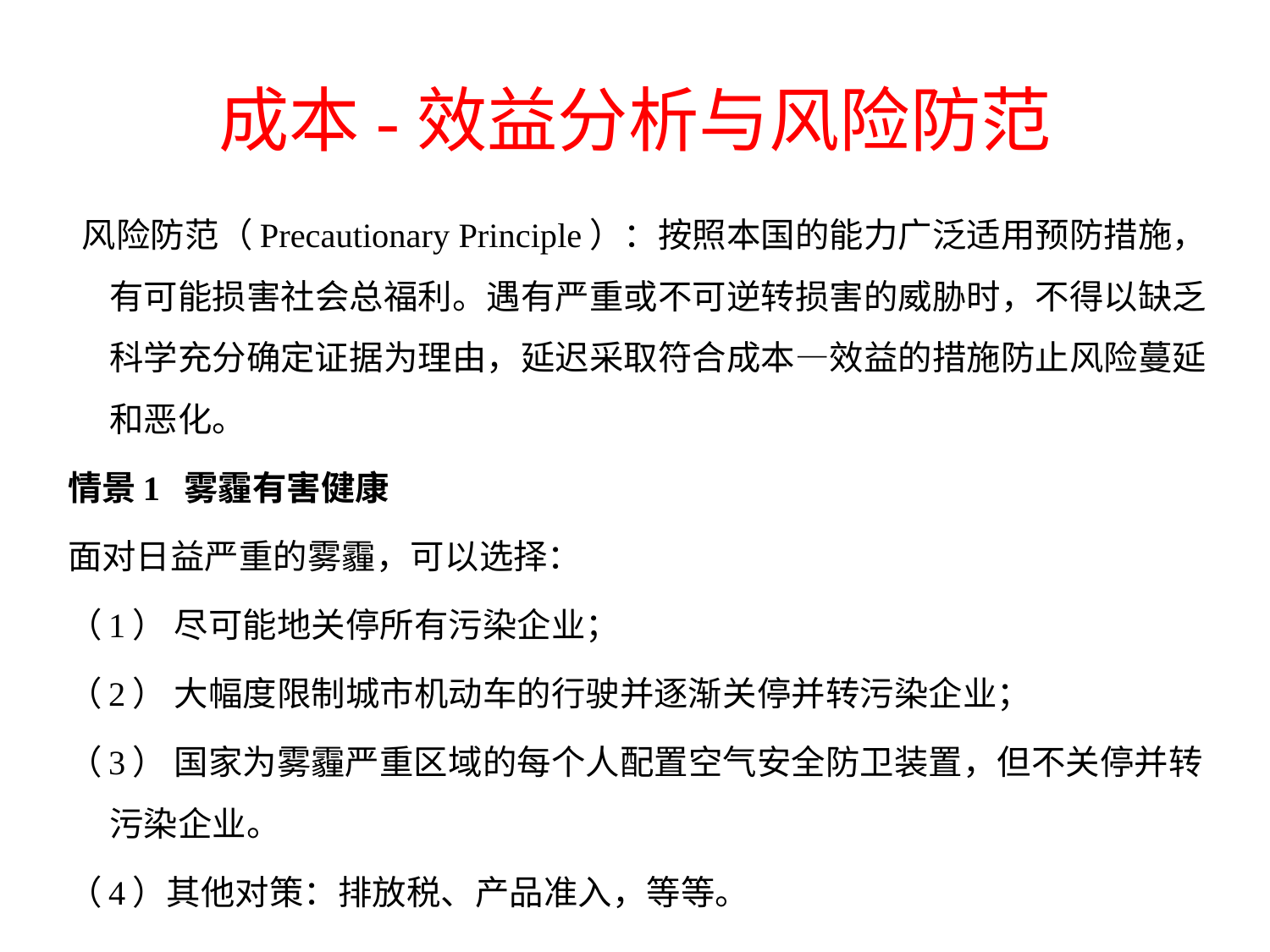

# 成本-效益分析与风险防范
 风险防范（Precautionary Principle）：按照本国的能力广泛适用预防措施，有可能损害社会总福利。遇有严重或不可逆转损害的威胁时，不得以缺乏科学充分确定证据为理由，延迟采取符合成本—效益的措施防止风险蔓延和恶化。
情景1  雾霾有害健康
面对日益严重的雾霾，可以选择：
（1） 尽可能地关停所有污染企业；
（2） 大幅度限制城市机动车的行驶并逐渐关停并转污染企业；
（3） 国家为雾霾严重区域的每个人配置空气安全防卫装置，但不关停并转污染企业。
（4）其他对策：排放税、产品准入，等等。